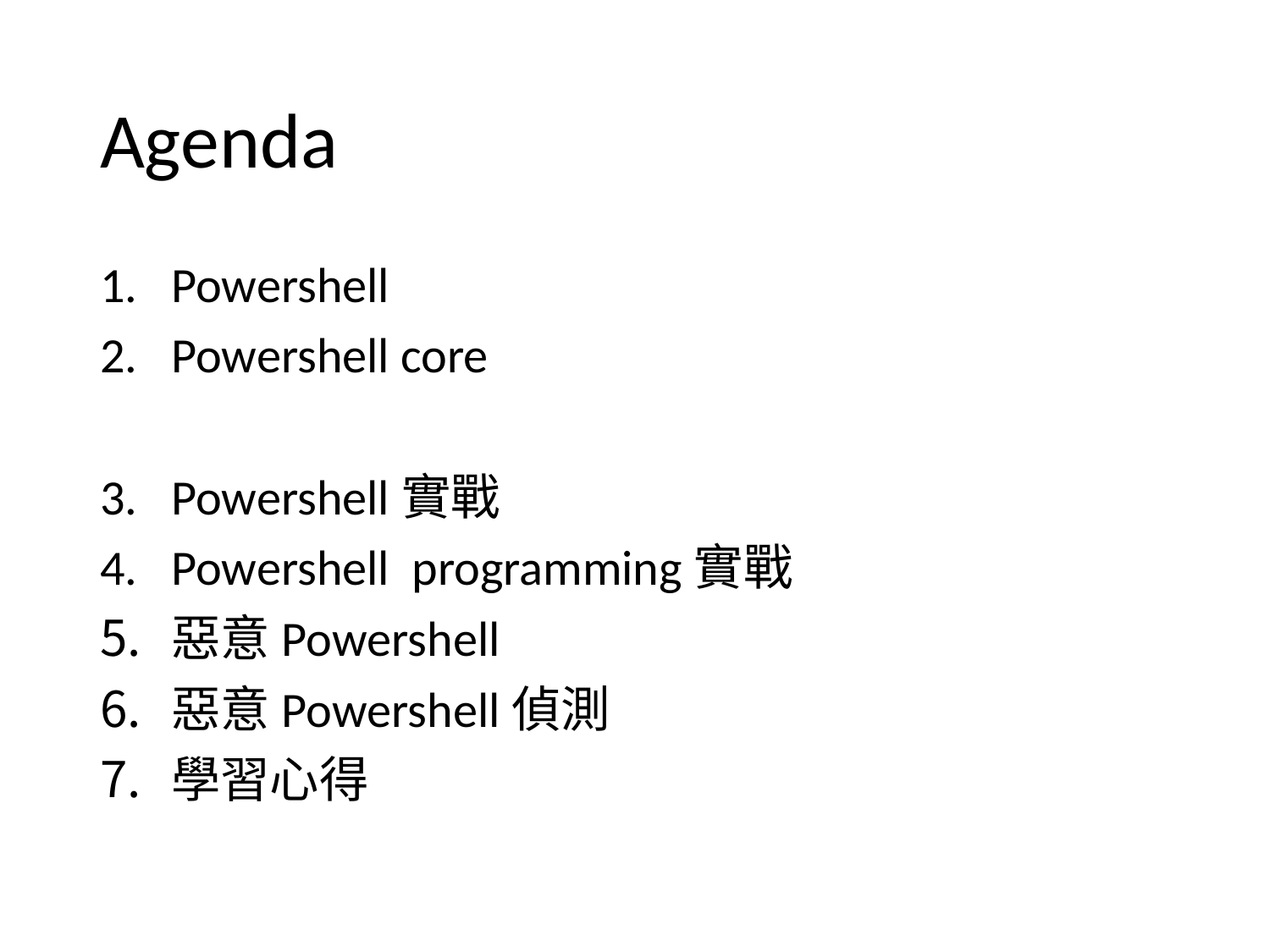

# Agenda
Powershell
Powershell core

Powershell實戰
Powershell  programming實戰
惡意Powershell
惡意Powershell偵測
學習心得